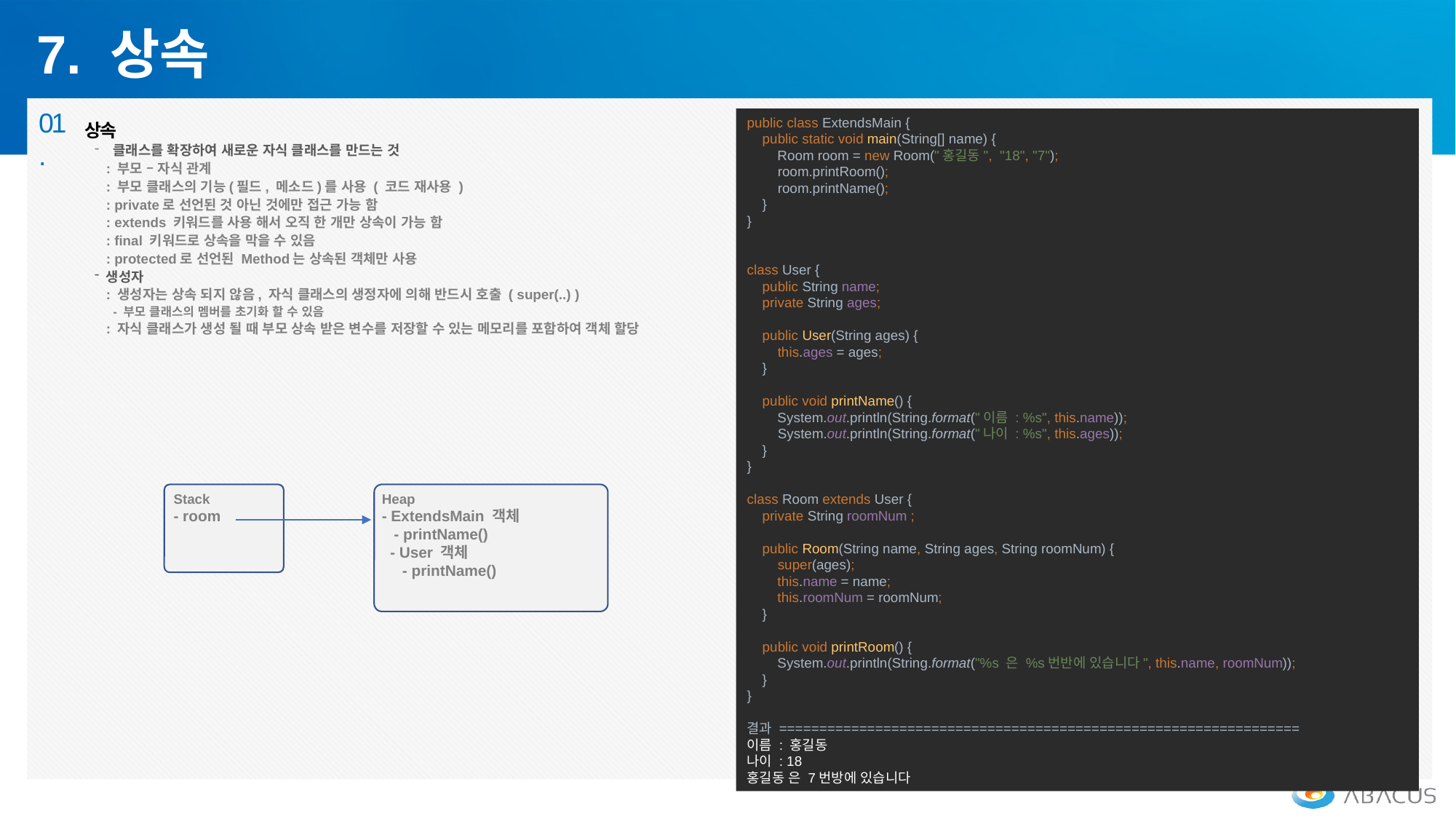

7. 상속

01.
상속
 클래스를 확장하여 새로운 자식 클래스를 만드는 것
: 부모 – 자식 관계
: 부모 클래스의 기능(필드, 메소드)를 사용 ( 코드 재사용 )
: private로 선언된 것 아닌 것에만 접근 가능 함
: extends 키워드를 사용 해서 오직 한 개만 상속이 가능 함
: final 키워드로 상속을 막을 수 있음
: protected로 선언된 Method는 상속된 객체만 사용
생성자
: 생성자는 상속 되지 않음, 자식 클래스의 생정자에 의해 반드시 호출 ( super(..) )
  - 부모 클래스의 멤버를 초기화 할 수 있음
: 자식 클래스가 생성 될 때 부모 상속 받은 변수를 저장할 수 있는 메모리를 포함하여 객체 할당
public class ExtendsMain {
    public static void main(String[] name) {
        Room room = new Room("홍길동",  "18", "7");
        room.printRoom();
        room.printName();
    }
}
class User {
    public String name;
    private String ages;
    public User(String ages) {
        this.ages = ages;
    }
    public void printName() {
        System.out.println(String.format("이름 : %s", this.name));
        System.out.println(String.format("나이 : %s", this.ages));
    }
}
class Room extends User {
    private String roomNum ;
    public Room(String name, String ages, String roomNum) {
        super(ages);
        this.name = name;
        this.roomNum = roomNum;
    }
    public void printRoom() {
        System.out.println(String.format("%s 은 %s번반에 있습니다", this.name, roomNum));
    }
}

결과 =================================================================
이름 : 홍길동
나이 : 18
홍길동 은 7번방에 있습니다

Stack
- room

Heap
- ExtendsMain 객체
  - printName()
  - User 객체
    - printName()